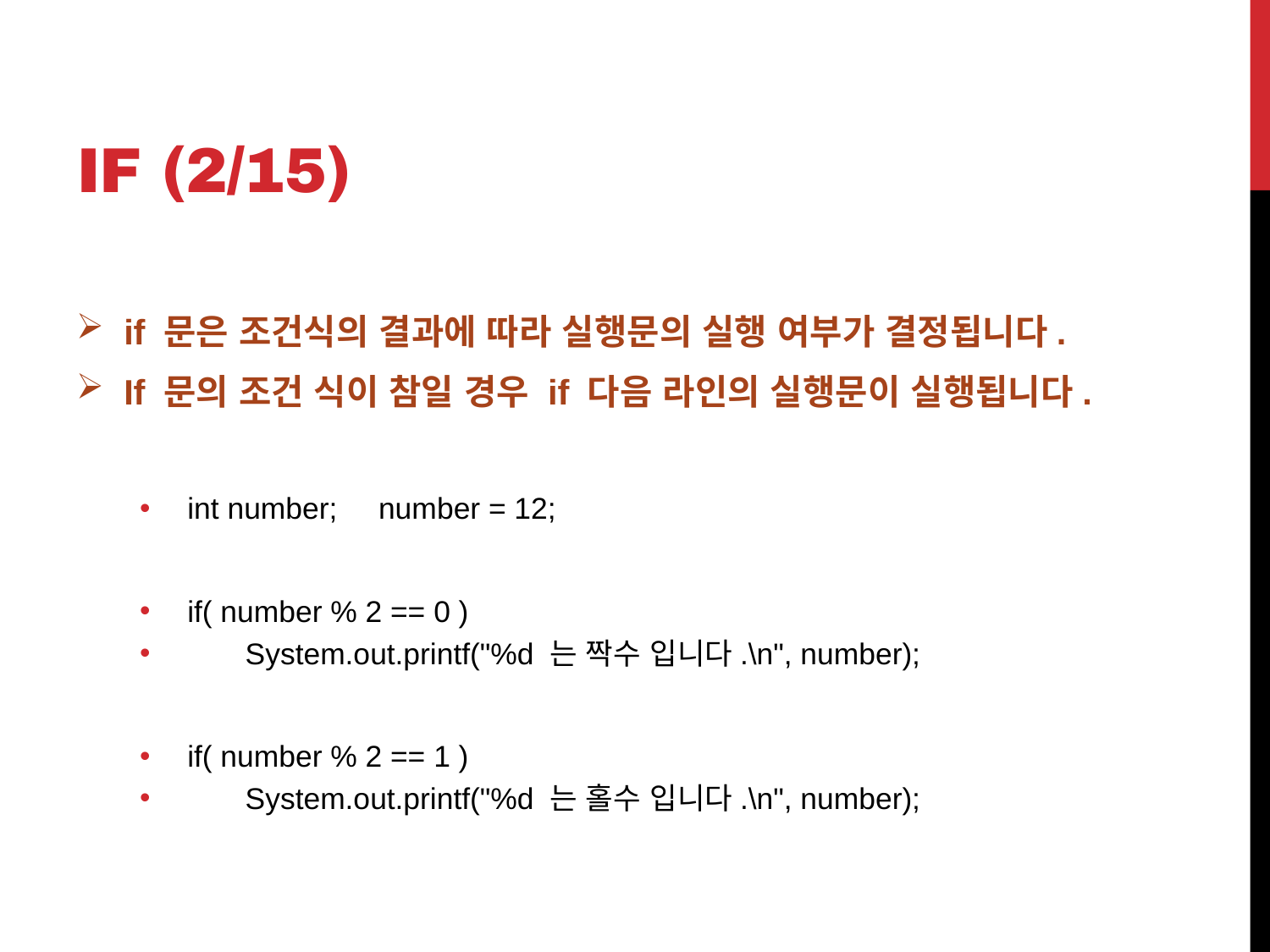

# if (2/15)

if 문은 조건식의 결과에 따라 실행문의 실행 여부가 결정됩니다.
If 문의 조건 식이 참일 경우 if 다음 라인의 실행문이 실행됩니다.

int number;     number = 12;

if( number % 2 == 0 )
       System.out.printf("%d 는 짝수 입니다.\n", number);

if( number % 2 == 1 )
       System.out.printf("%d 는 홀수 입니다.\n", number);